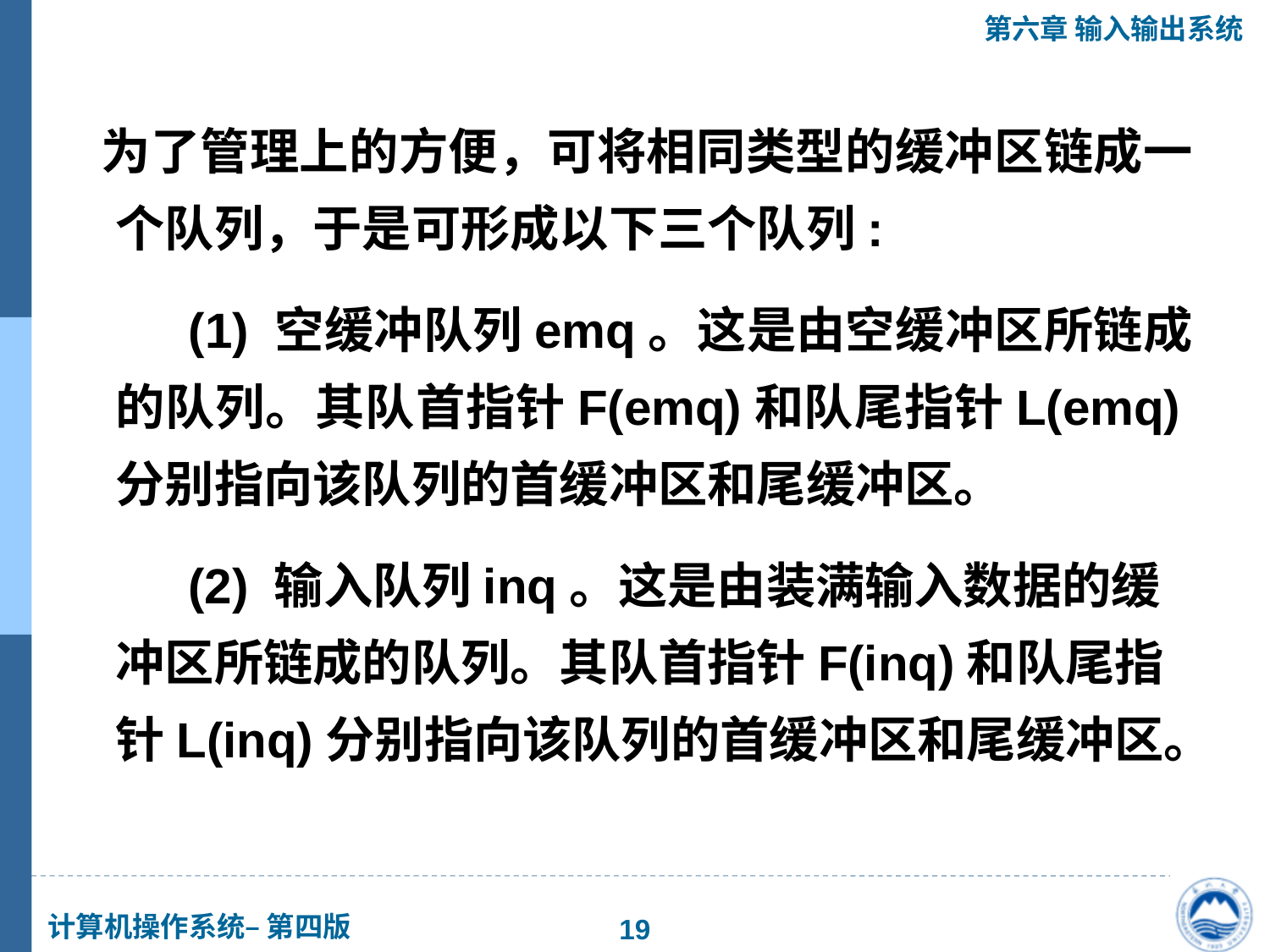

为了管理上的方便，可将相同类型的缓冲区链成一个队列，于是可形成以下三个队列:
　　(1) 空缓冲队列emq。这是由空缓冲区所链成的队列。其队首指针F(emq)和队尾指针L(emq)分别指向该队列的首缓冲区和尾缓冲区。
　　(2) 输入队列inq。这是由装满输入数据的缓冲区所链成的队列。其队首指针F(inq)和队尾指针L(inq)分别指向该队列的首缓冲区和尾缓冲区。